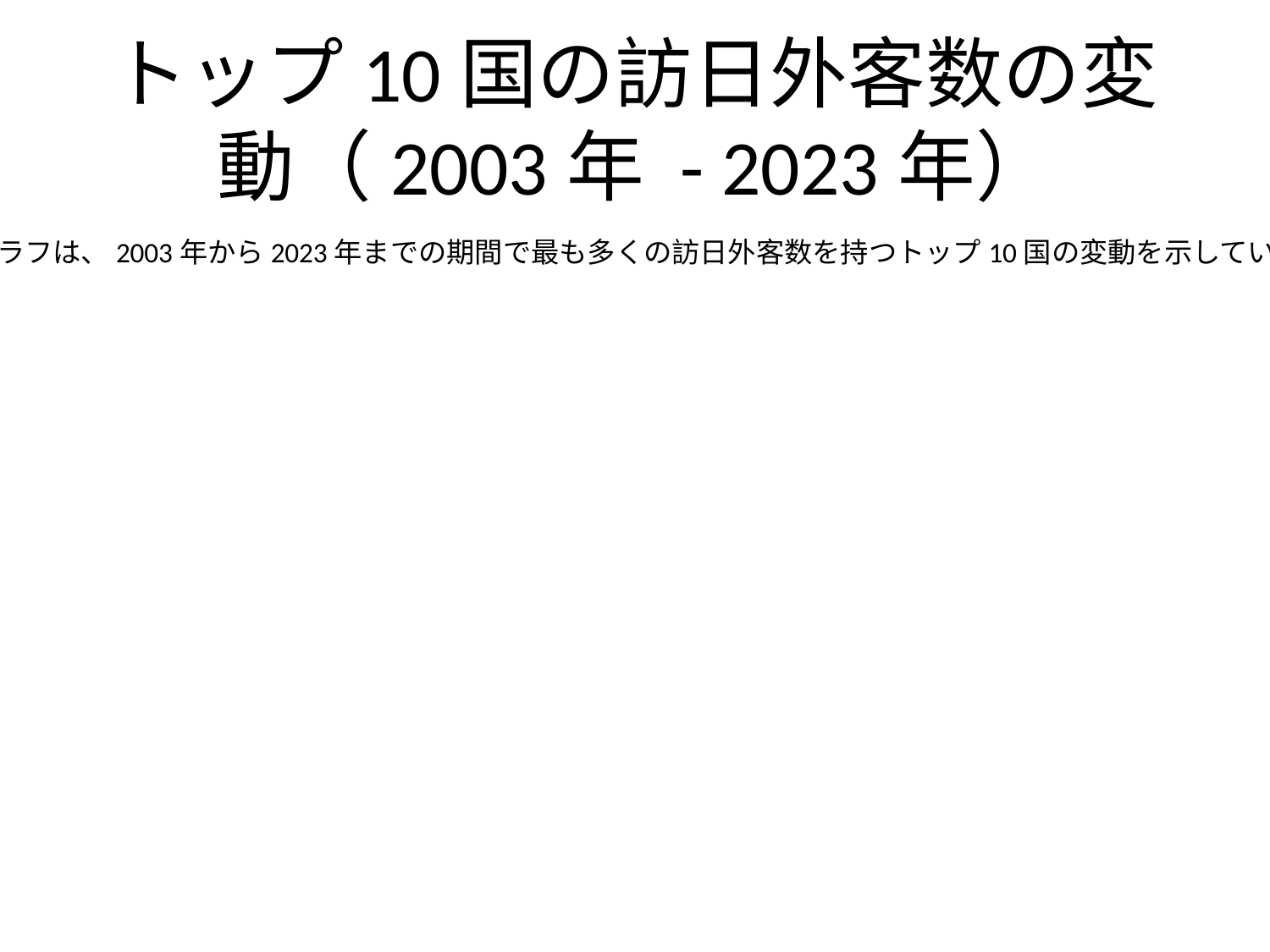

# トップ10国の訪日外客数の変動（2003年 - 2023年）

このグラフは、2003年から2023年までの期間で最も多くの訪日外客数を持つトップ10国の変動を示しています。